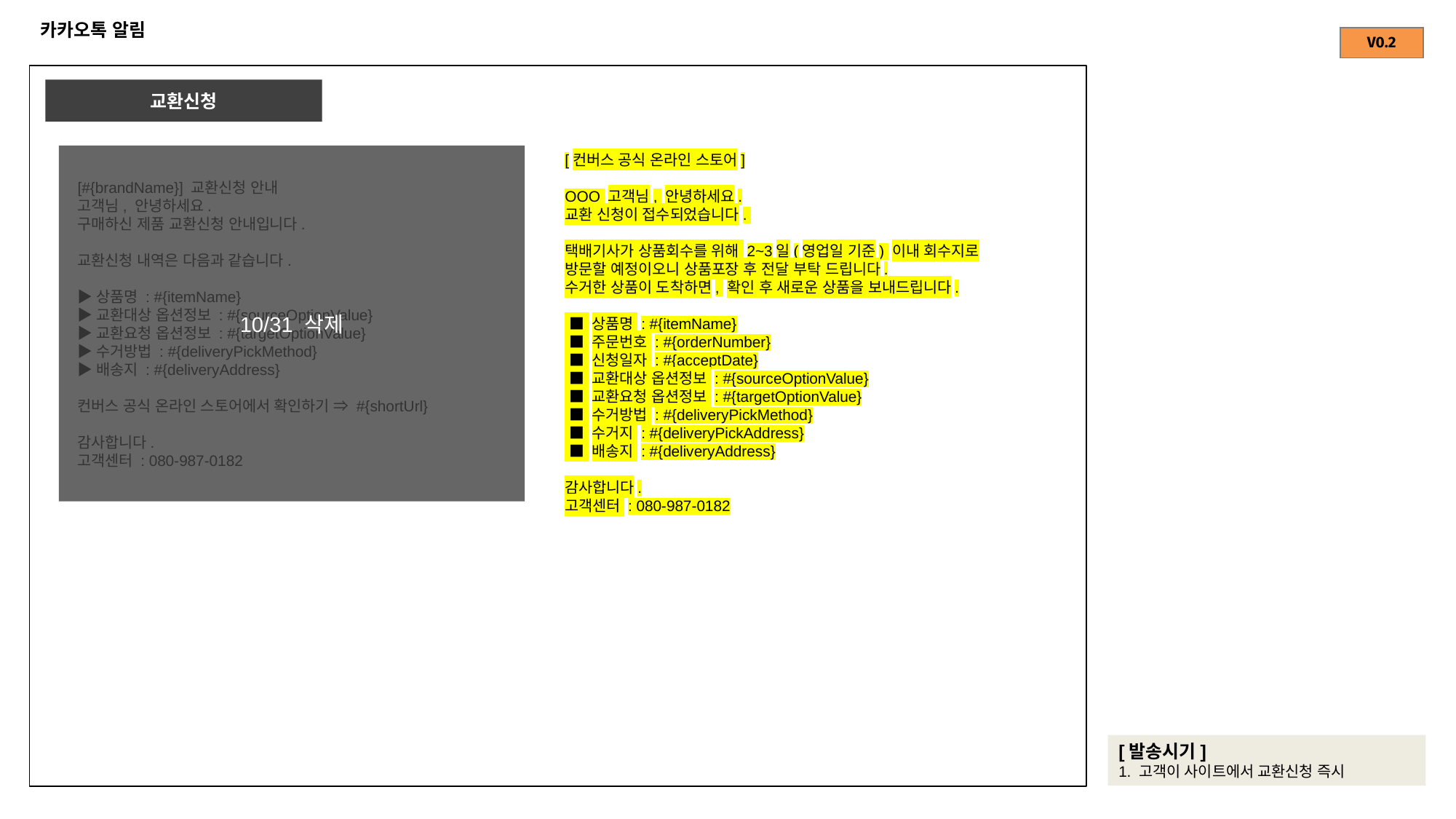

# 카카오톡 알림
| V0.2 |
| --- |

교환신청
10/31 삭제
[컨버스 공식 온라인 스토어]

OOO 고객님, 안녕하세요.
교환 신청이 접수되었습니다.

택배기사가 상품회수를 위해 2~3일(영업일 기준) 이내 회수지로 방문할 예정이오니 상품포장 후 전달 부탁 드립니다.
수거한 상품이 도착하면, 확인 후 새로운 상품을 보내드립니다.

 ■ 상품명 : #{itemName}
 ■ 주문번호 : #{orderNumber}
 ■ 신청일자 : #{acceptDate}
 ■ 교환대상 옵션정보 : #{sourceOptionValue}
 ■ 교환요청 옵션정보 : #{targetOptionValue}
 ■ 수거방법 : #{deliveryPickMethod}
 ■ 수거지 : #{deliveryPickAddress}
 ■ 배송지 : #{deliveryAddress}

감사합니다.
고객센터 : 080-987-0182
[#{brandName}] 교환신청 안내
고객님, 안녕하세요.
구매하신 제품 교환신청 안내입니다.

교환신청 내역은 다음과 같습니다.

▶상품명 : #{itemName}
▶교환대상 옵션정보 : #{sourceOptionValue}
▶교환요청 옵션정보 : #{targetOptionValue}
▶수거방법 : #{deliveryPickMethod}
▶배송지 : #{deliveryAddress}

컨버스 공식 온라인 스토어에서 확인하기 ⇒ #{shortUrl}

감사합니다.
고객센터 : 080-987-0182
[발송시기]
1. 고객이 사이트에서 교환신청 즉시